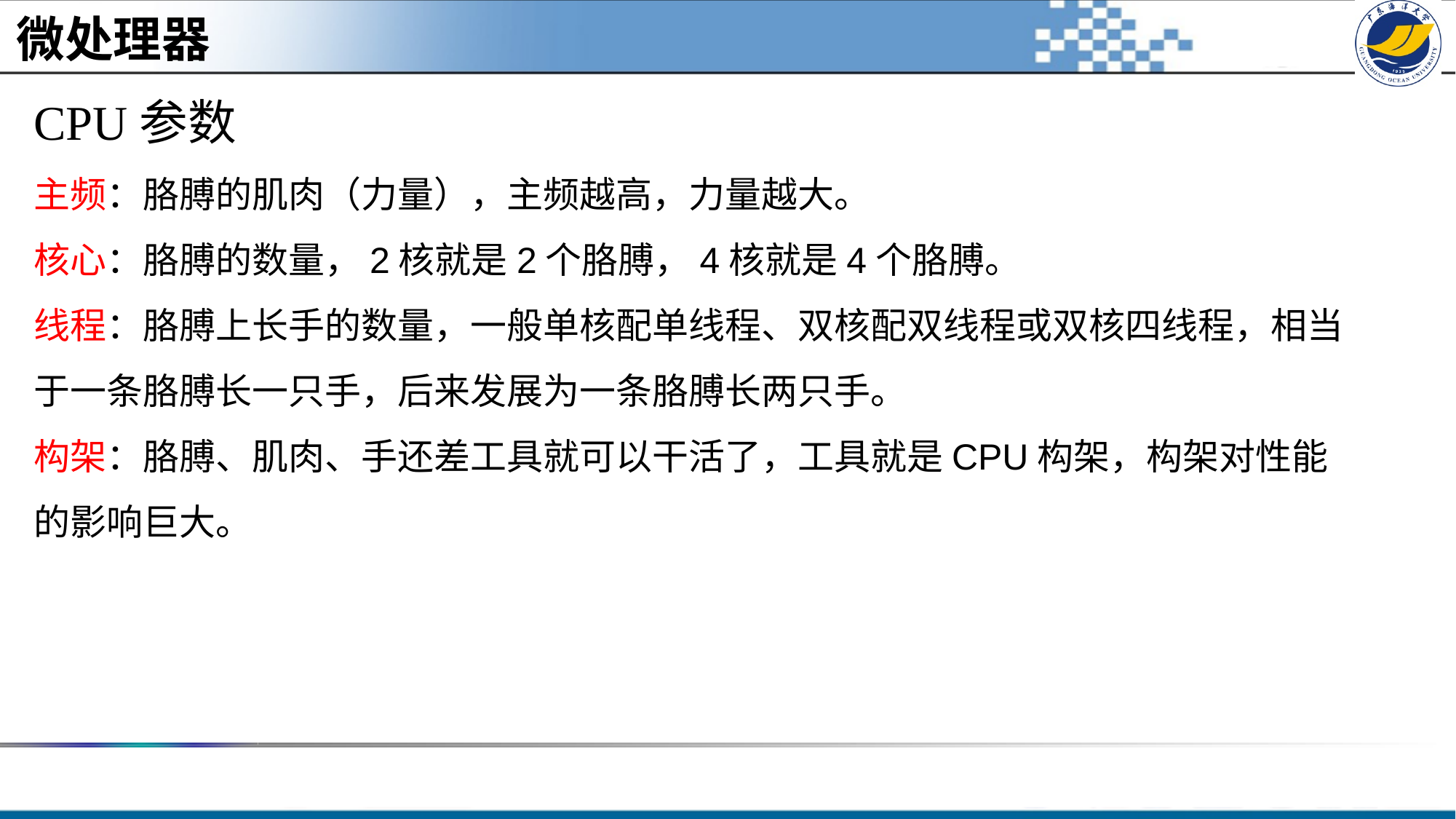

微处理器
CPU参数
主频：胳膊的肌肉（力量），主频越高，力量越大。
核心：胳膊的数量，2核就是2个胳膊，4核就是4个胳膊。
线程：胳膊上长手的数量，一般单核配单线程、双核配双线程或双核四线程，相当于一条胳膊长一只手，后来发展为一条胳膊长两只手。
构架：胳膊、肌肉、手还差工具就可以干活了，工具就是CPU构架，构架对性能的影响巨大。
7